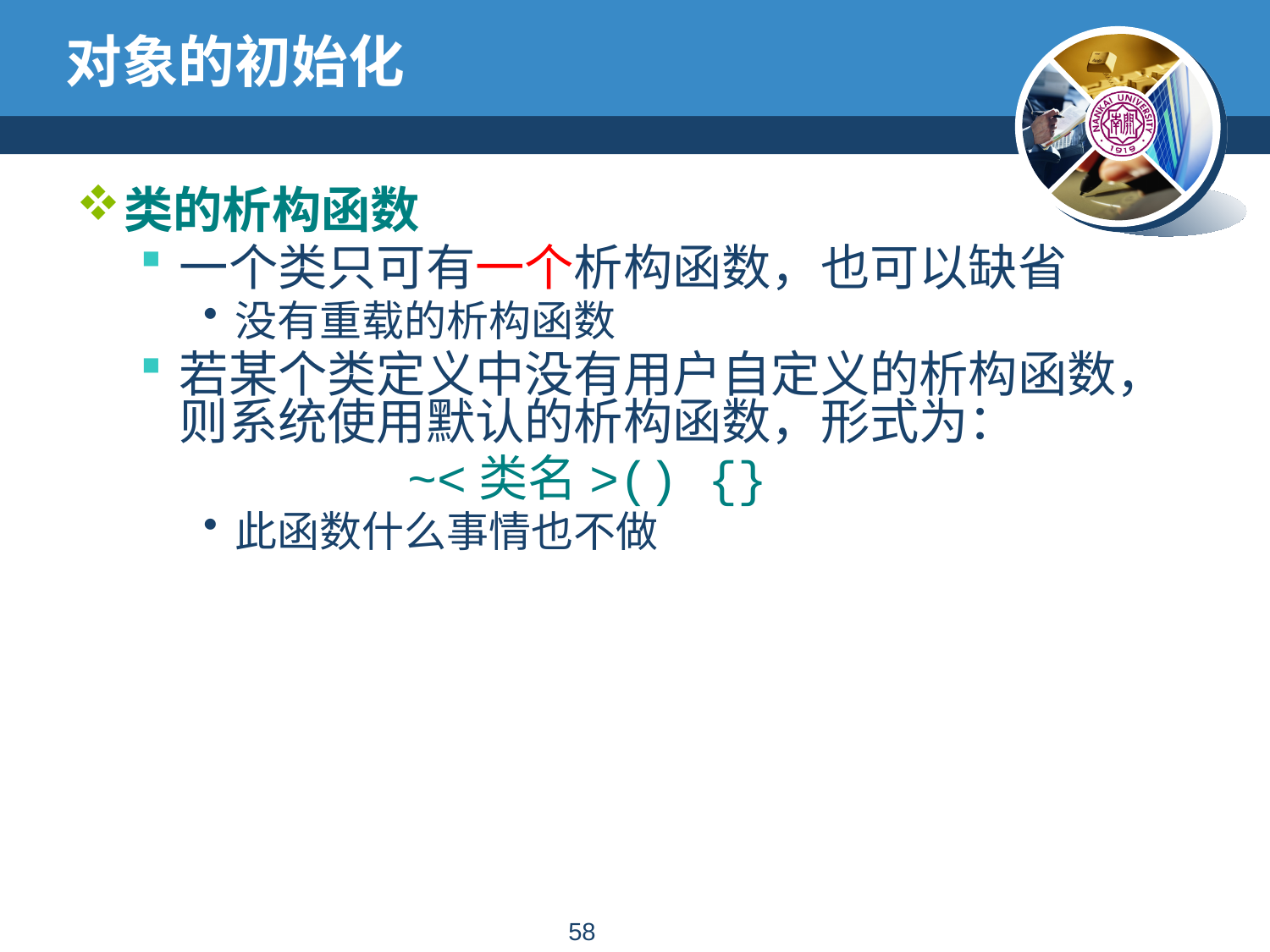

# 对象的初始化
类的析构函数
一个类只可有一个析构函数，也可以缺省
没有重载的析构函数
若某个类定义中没有用户自定义的析构函数，则系统使用默认的析构函数，形式为：
 ~<类名>() {}
此函数什么事情也不做
58